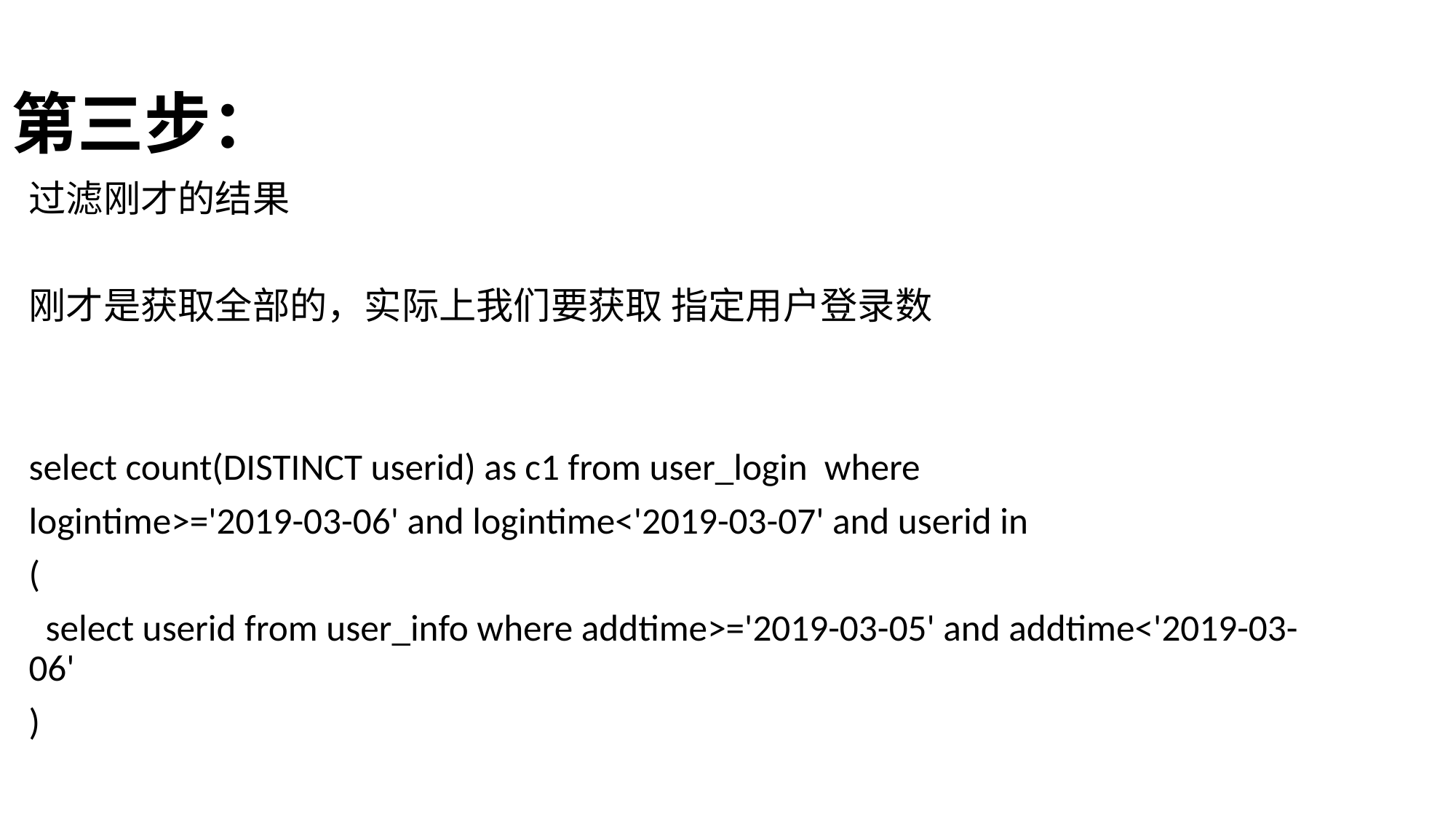

# 第三步：
过滤刚才的结果

刚才是获取全部的，实际上我们要获取 指定用户登录数

select count(DISTINCT userid) as c1 from user_login  where
logintime>='2019-03-06' and logintime<'2019-03-07' and userid in
(
  select userid from user_info where addtime>='2019-03-05' and addtime<'2019-03-06'
)